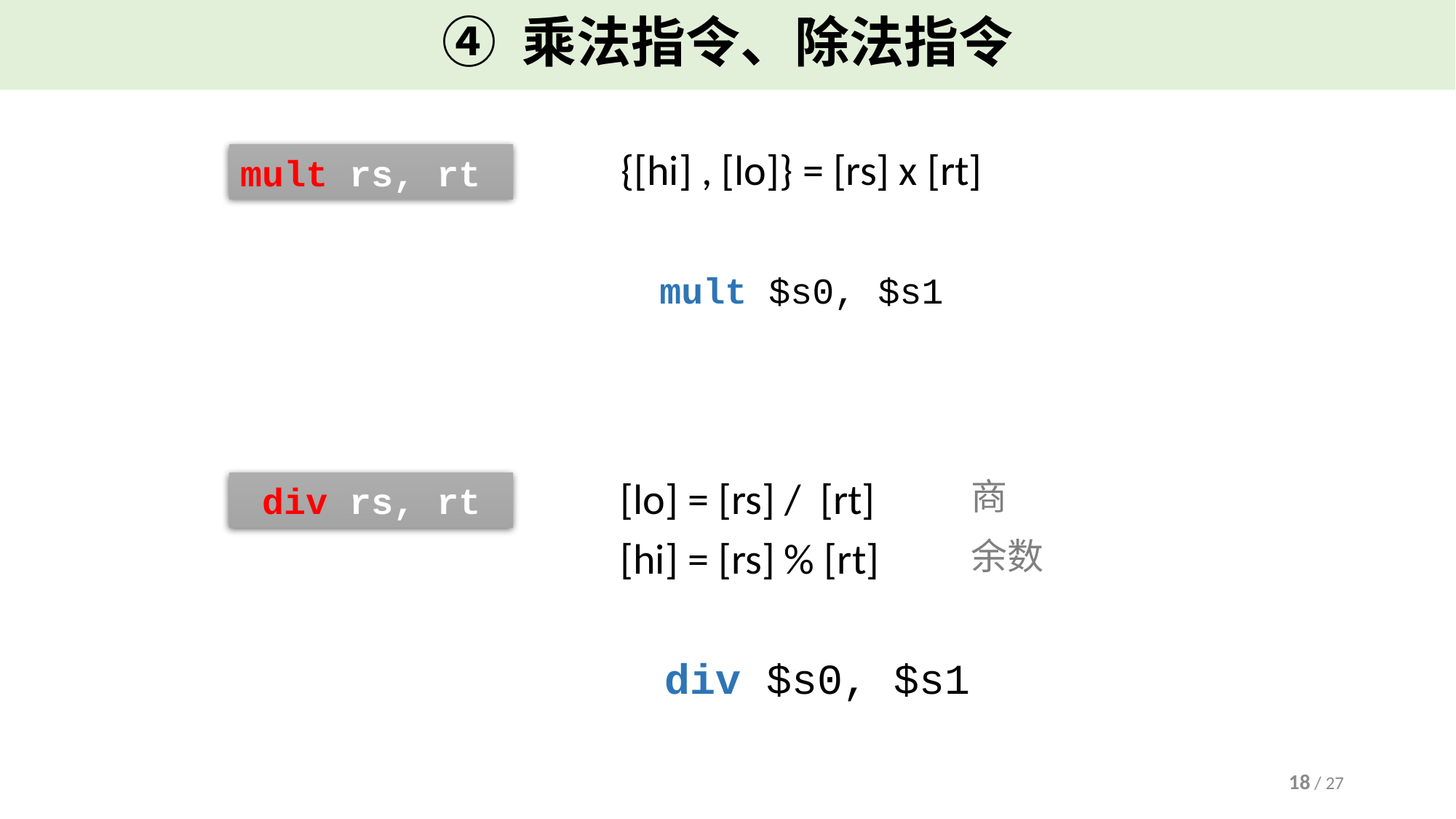

# ④ 乘法指令、除法指令
{[hi] , [lo]} = [rs] x [rt]
mult rs, rt
mult $s0, $s1
[lo] = [rs] /  [rt]
[hi] = [rs] % [rt]
商
 div rs, rt
余数
div $s0, $s1
18 / 27